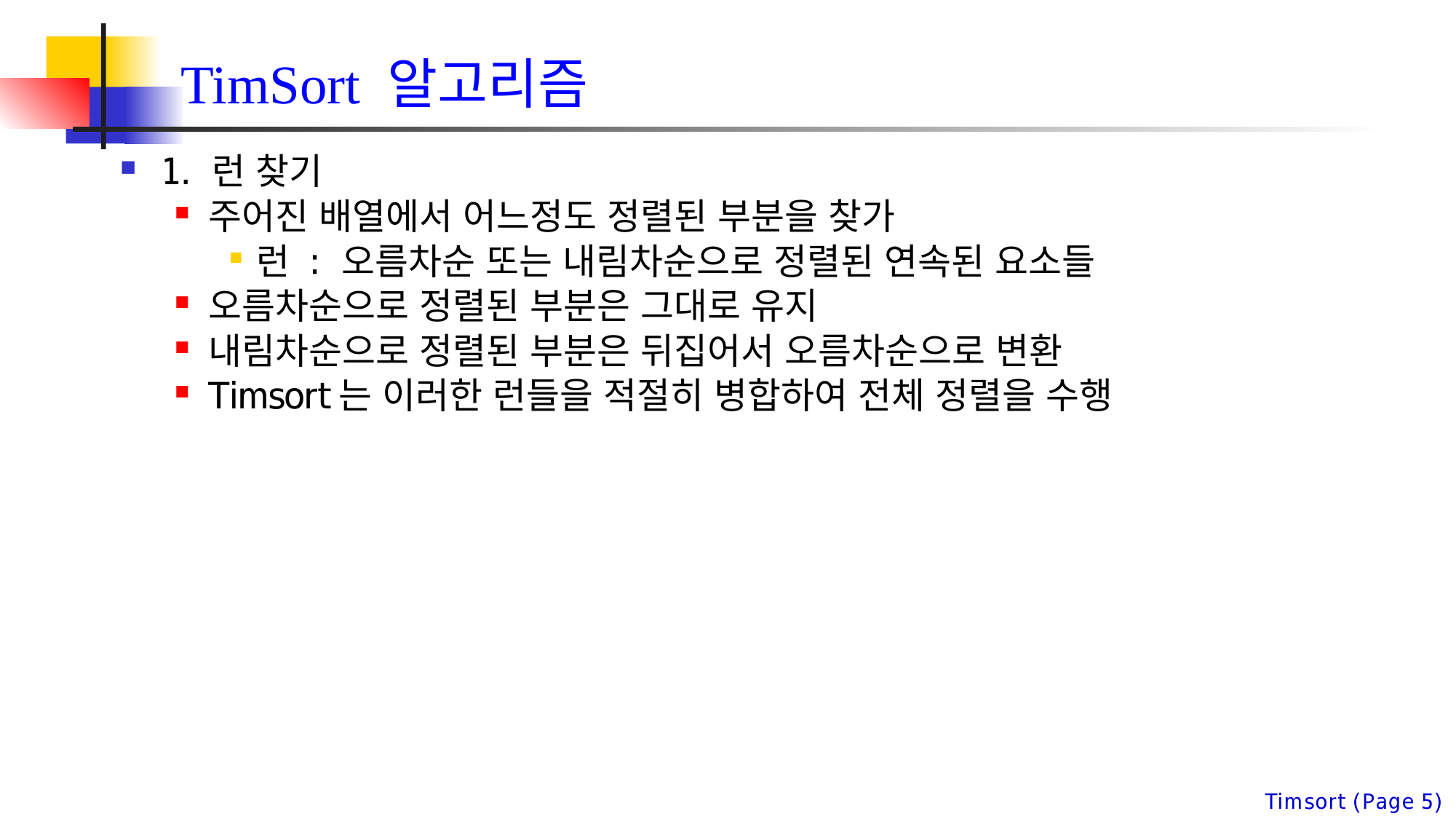

# TimSort 알고리즘
1. 런 찾기
주어진 배열에서 어느정도 정렬된 부분을 찾가
런 : 오름차순 또는 내림차순으로 정렬된 연속된 요소들
오름차순으로 정렬된 부분은 그대로 유지
내림차순으로 정렬된 부분은 뒤집어서 오름차순으로 변환
Timsort는 이러한 런들을 적절히 병합하여 전체 정렬을 수행
Timsort (Page 5)